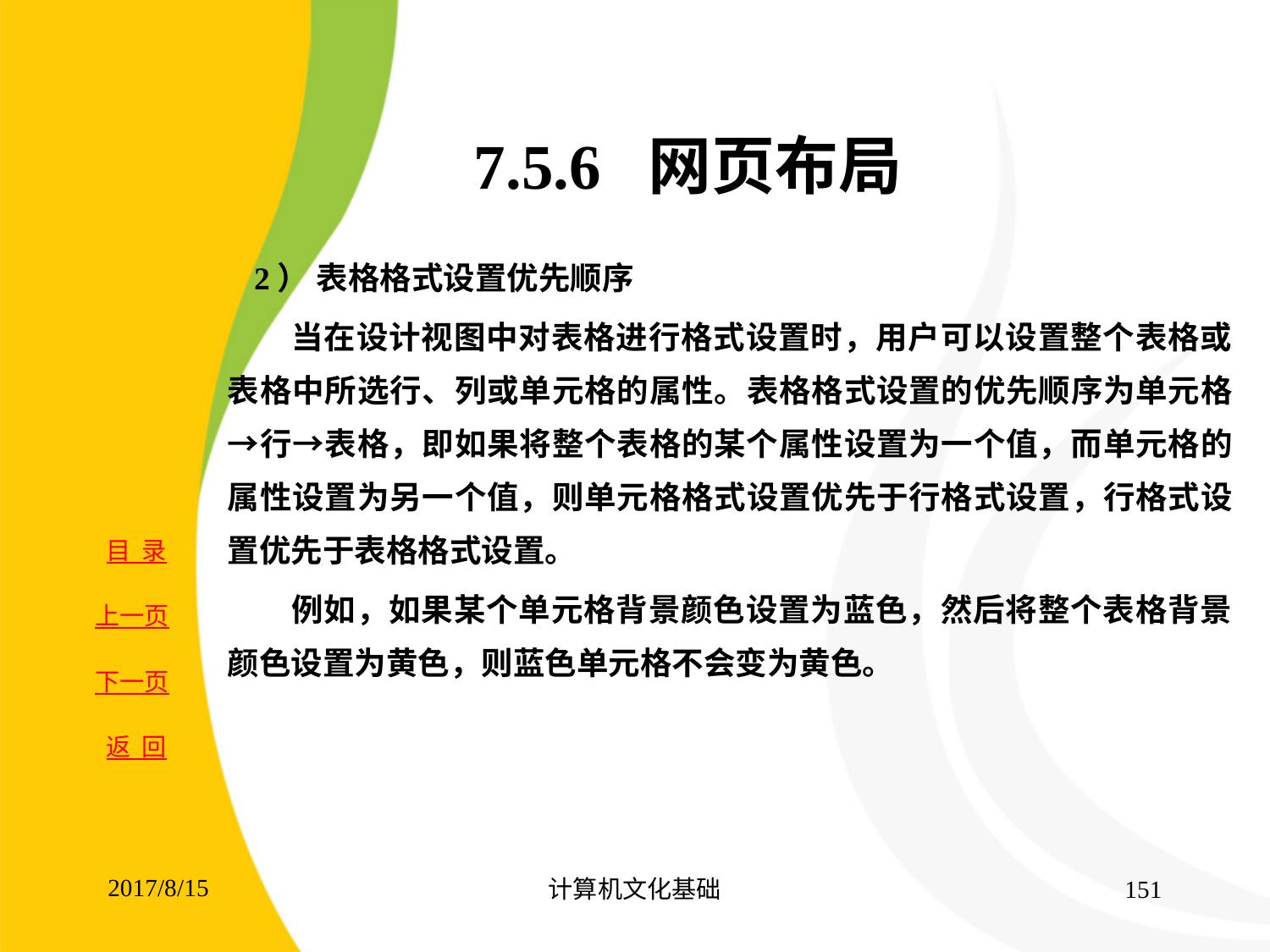

# 7.5.6  网页布局
                 2） 表格格式设置优先顺序
       当在设计视图中对表格进行格式设置时，用户可以设置整个表格或表格中所选行、列或单元格的属性。表格格式设置的优先顺序为单元格→行→表格，即如果将整个表格的某个属性设置为一个值，而单元格的属性设置为另一个值，则单元格格式设置优先于行格式设置，行格式设置优先于表格格式设置。
       例如，如果某个单元格背景颜色设置为蓝色，然后将整个表格背景颜色设置为黄色，则蓝色单元格不会变为黄色。
2017/8/15
计算机文化基础
151